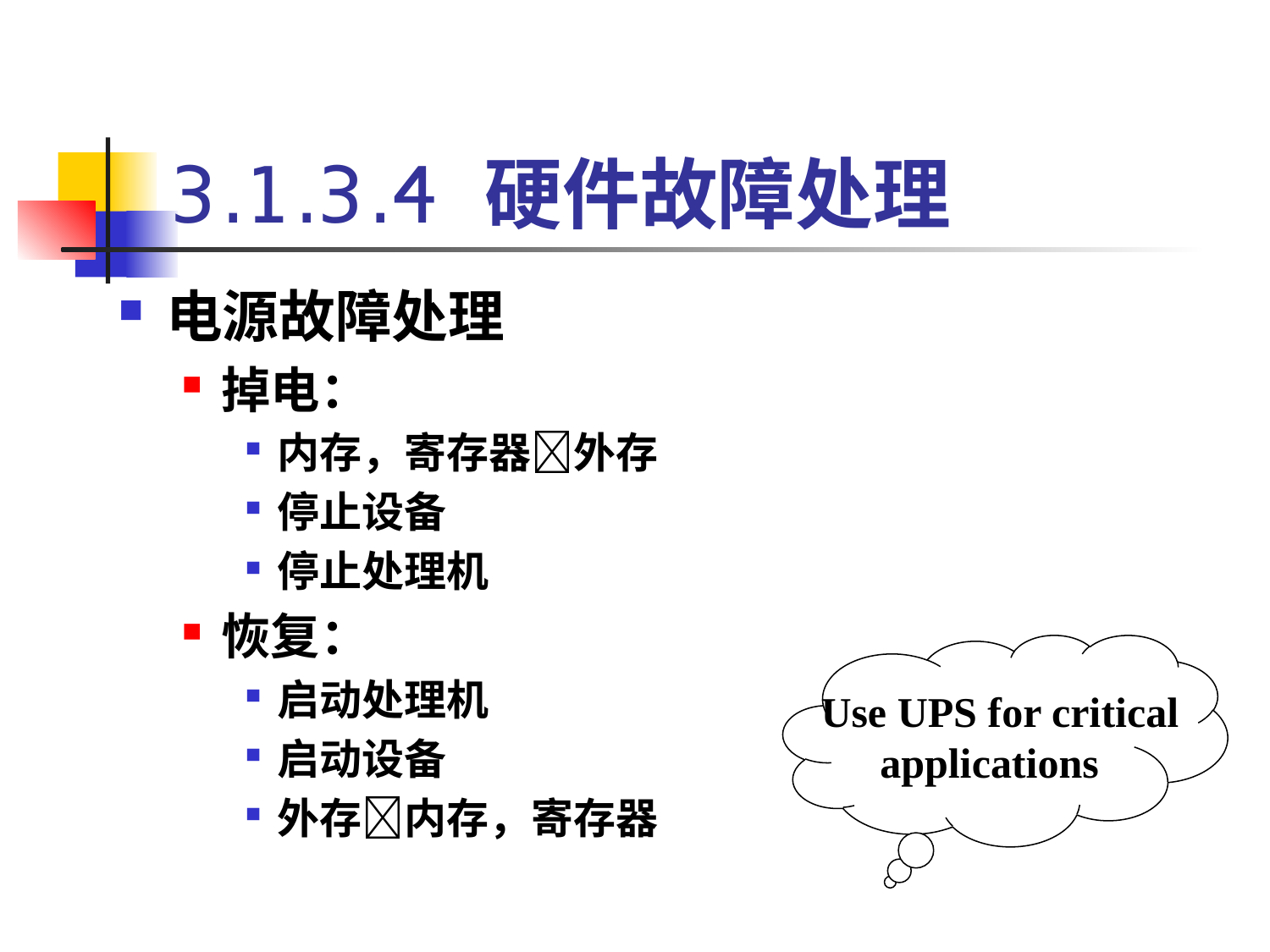

# 3.1.3.4 硬件故障处理
电源故障处理
掉电：
内存，寄存器⇒外存
停止设备
停止处理机
恢复：
启动处理机
启动设备
外存⇒内存，寄存器
  Use UPS for critical
applications